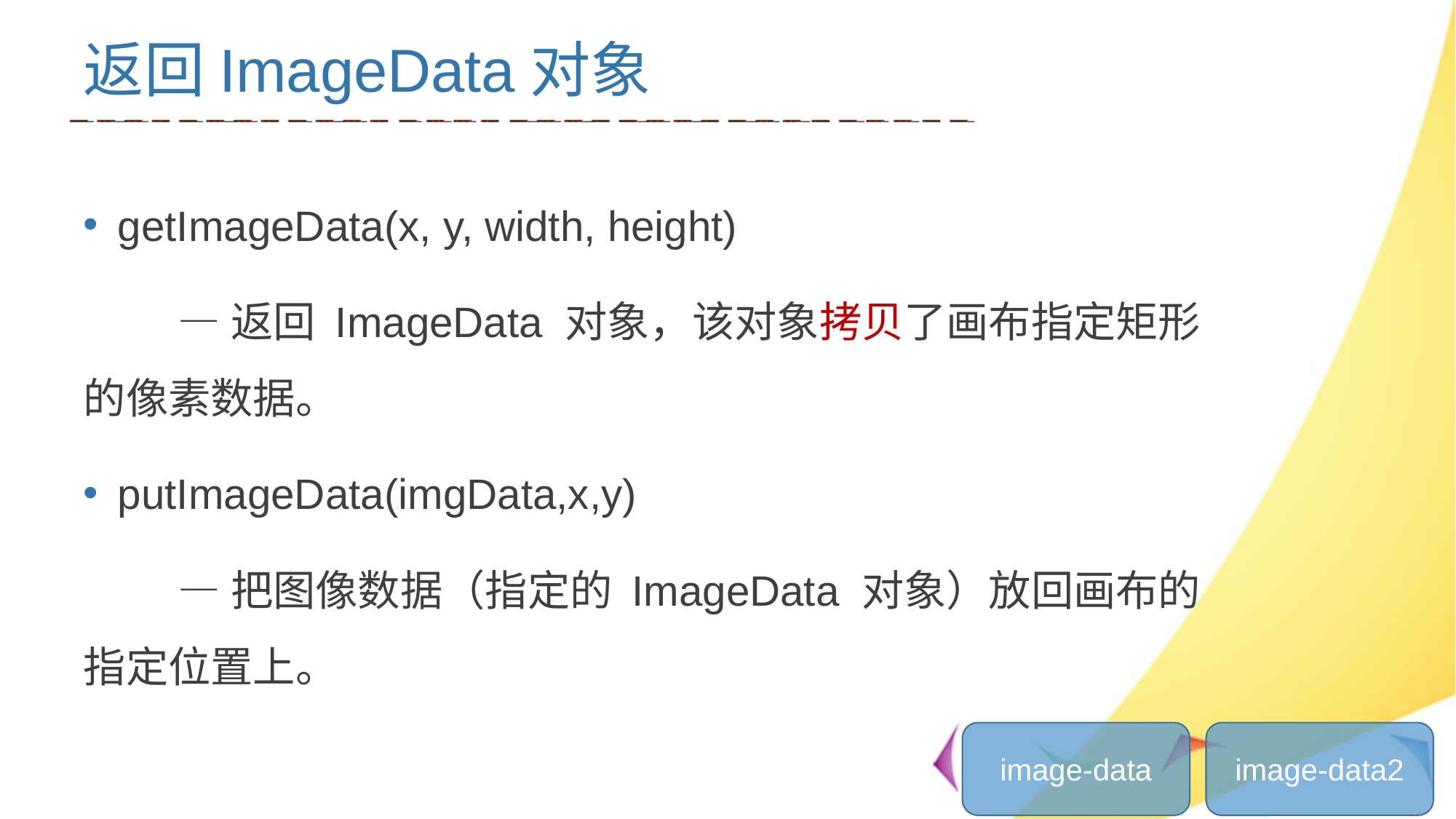

# 返回ImageData对象
getImageData(x, y, width, height)
          —返回 ImageData 对象，该对象拷贝了画布指定矩形的像素数据。
putImageData(imgData,x,y)
          —把图像数据（指定的 ImageData 对象）放回画布的指定位置上。

image-data
image-data2